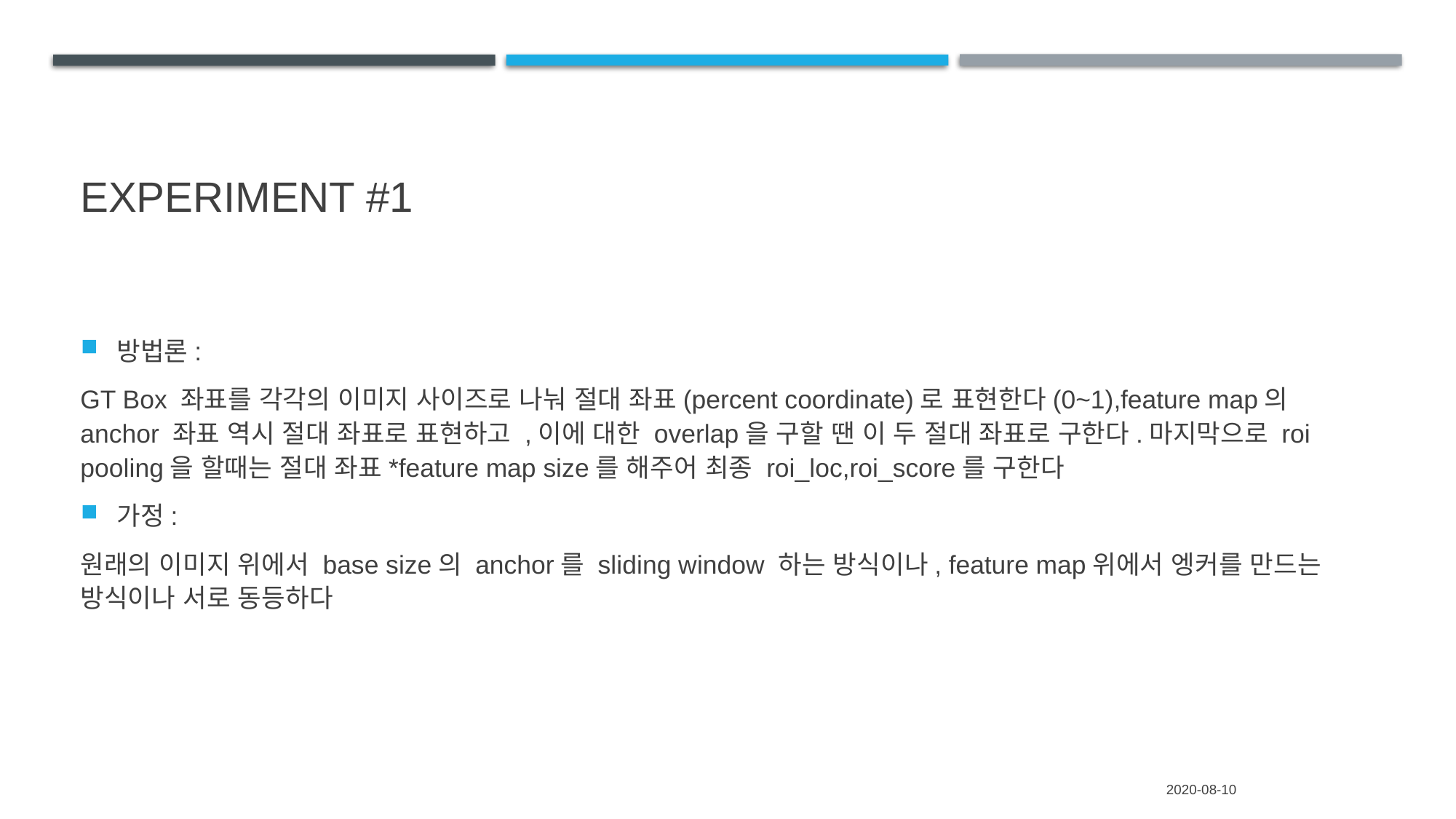

# Experiment #1
방법론:
GT Box 좌표를 각각의 이미지 사이즈로 나눠 절대 좌표(percent coordinate)로 표현한다(0~1),feature map의 anchor 좌표 역시 절대 좌표로 표현하고 ,이에 대한 overlap을 구할 땐 이 두 절대 좌표로 구한다.마지막으로 roi pooling을 할때는 절대 좌표*feature map size를 해주어 최종 roi_loc,roi_score를 구한다
가정:
원래의 이미지 위에서 base size의 anchor를 sliding window 하는 방식이나, feature map위에서 엥커를 만드는 방식이나 서로 동등하다

2020-08-10